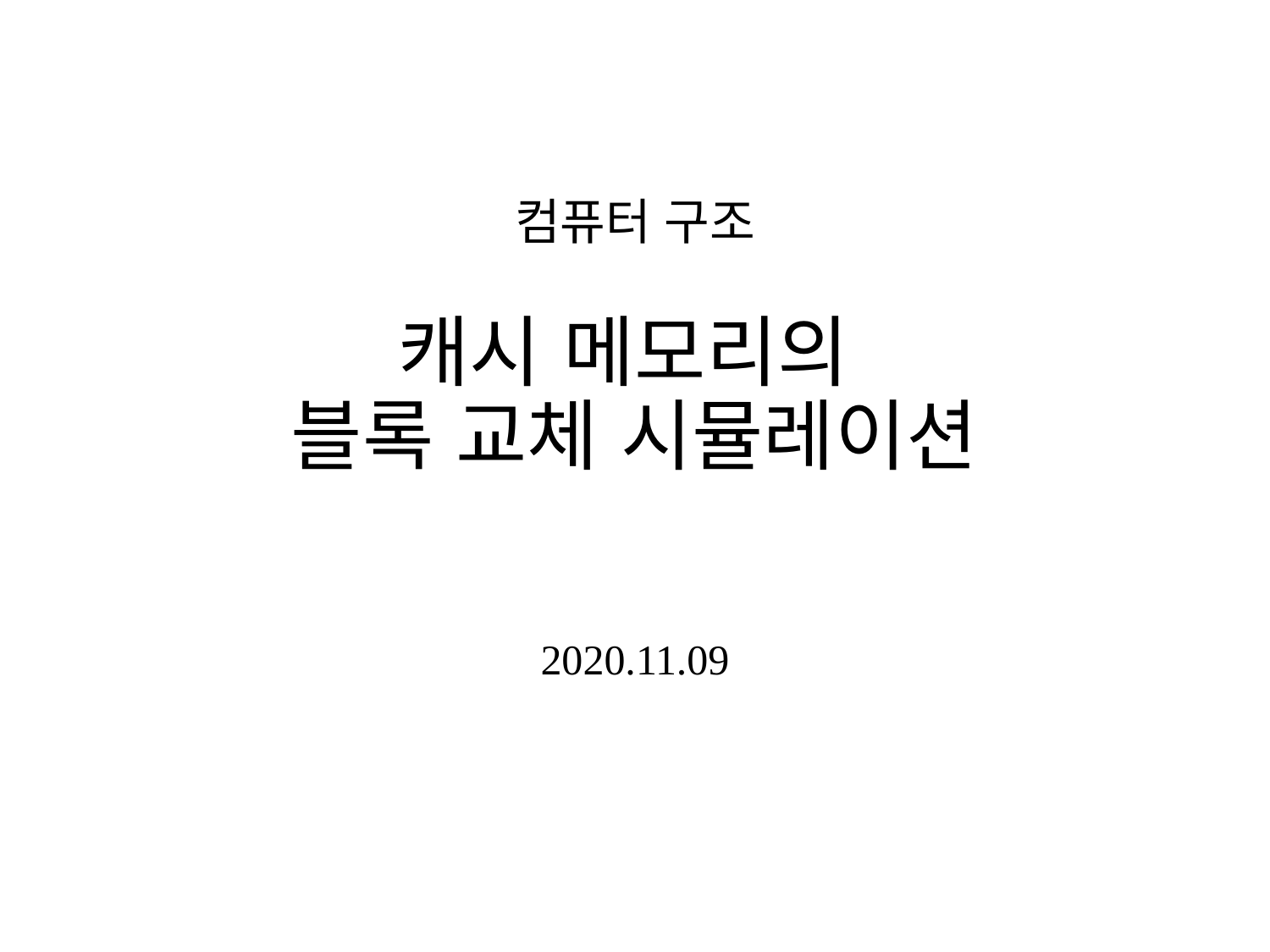

컴퓨터 구조
# 캐시 메모리의 블록 교체 시뮬레이션

2020.11.09